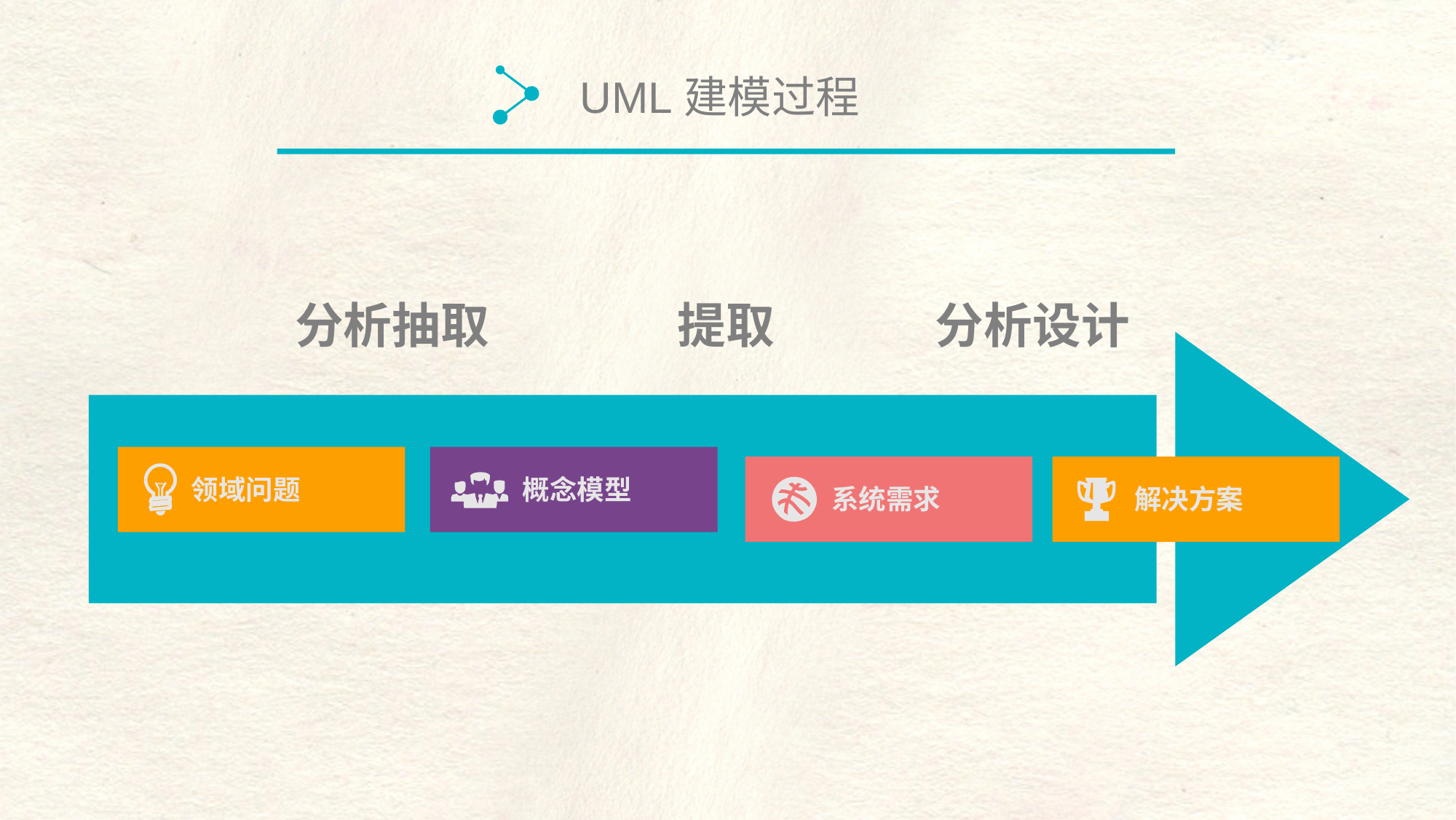

UML建模过程

分析抽取
提取
分析设计

领域问题

概念模型

系统需求

解决方案